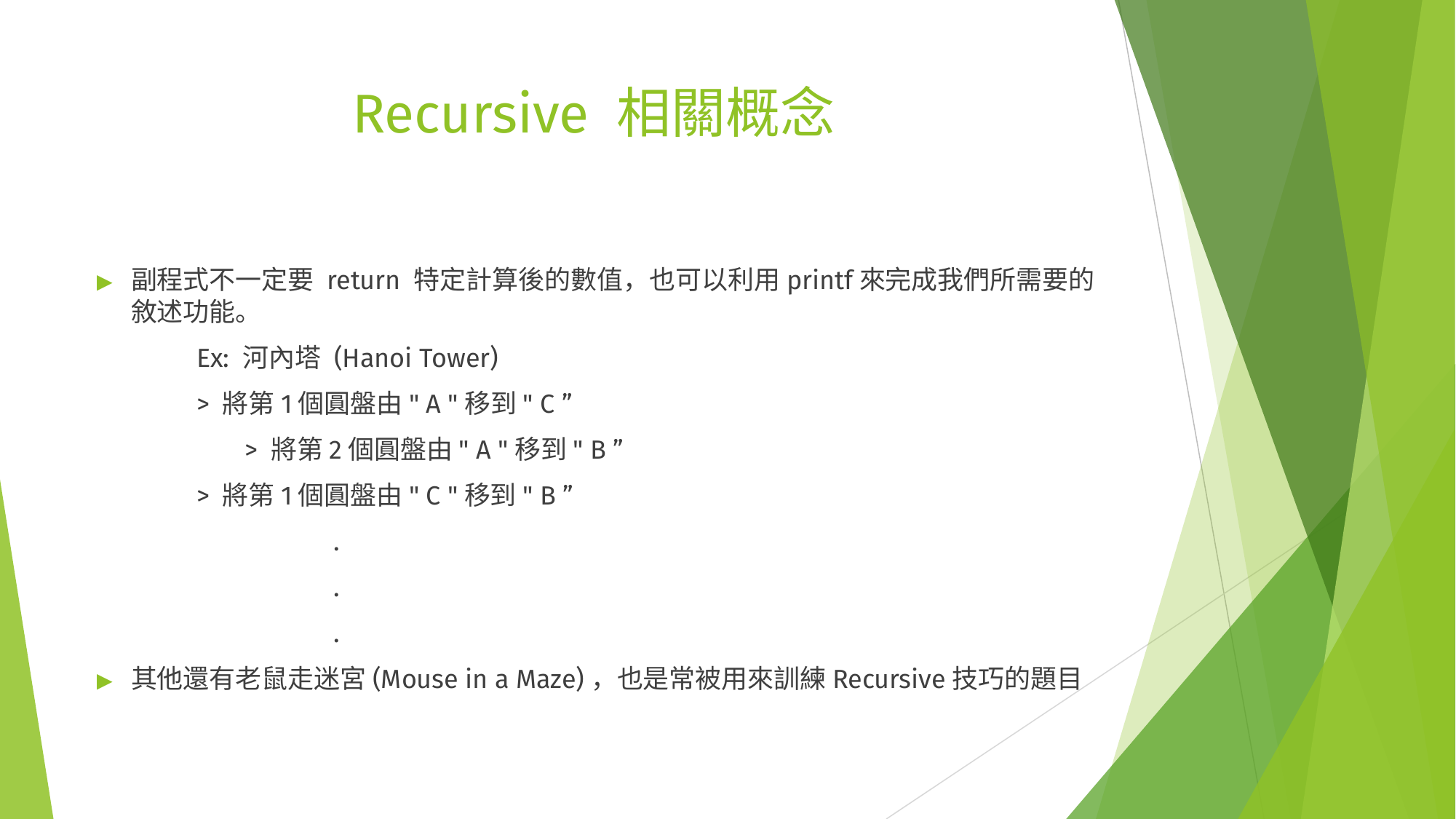

# Recursive 相關概念
副程式不一定要 return 特定計算後的數值，也可以利用printf來完成我們所需要的敘述功能。
	Ex: 河內塔 (Hanoi Tower)
		> 將第1個圓盤由" A "移到" C ”
	       > 將第2個圓盤由" A "移到" B ”
		> 將第1個圓盤由" C "移到" B ”
                                   .
                                   .
                                   .
其他還有老鼠走迷宮(Mouse in a Maze)，也是常被用來訓練Recursive技巧的題目